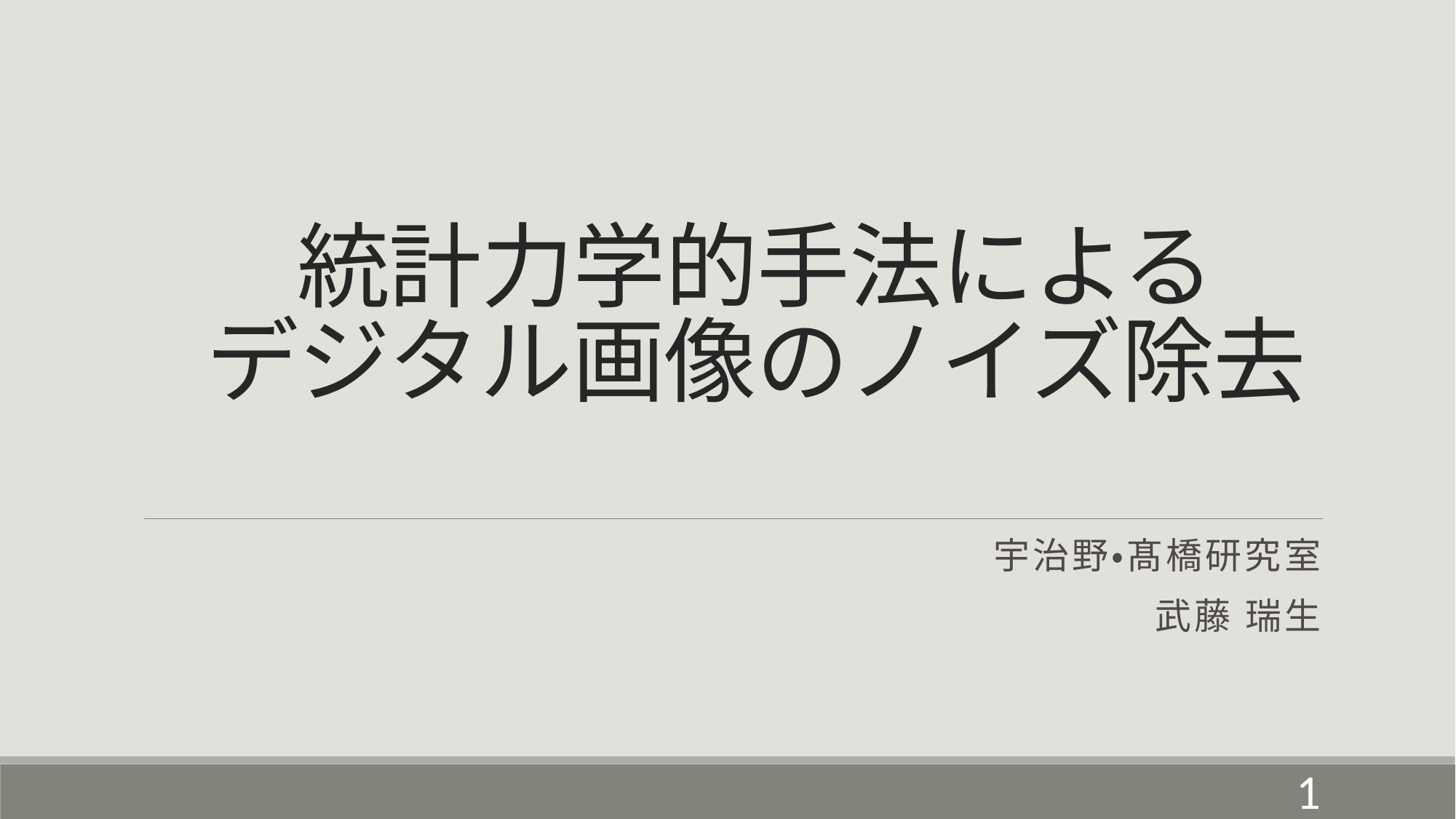

# 統計力学的手法による デジタル画像のノイズ除去
宇治野・髙橋研究室
武藤 瑞生
1